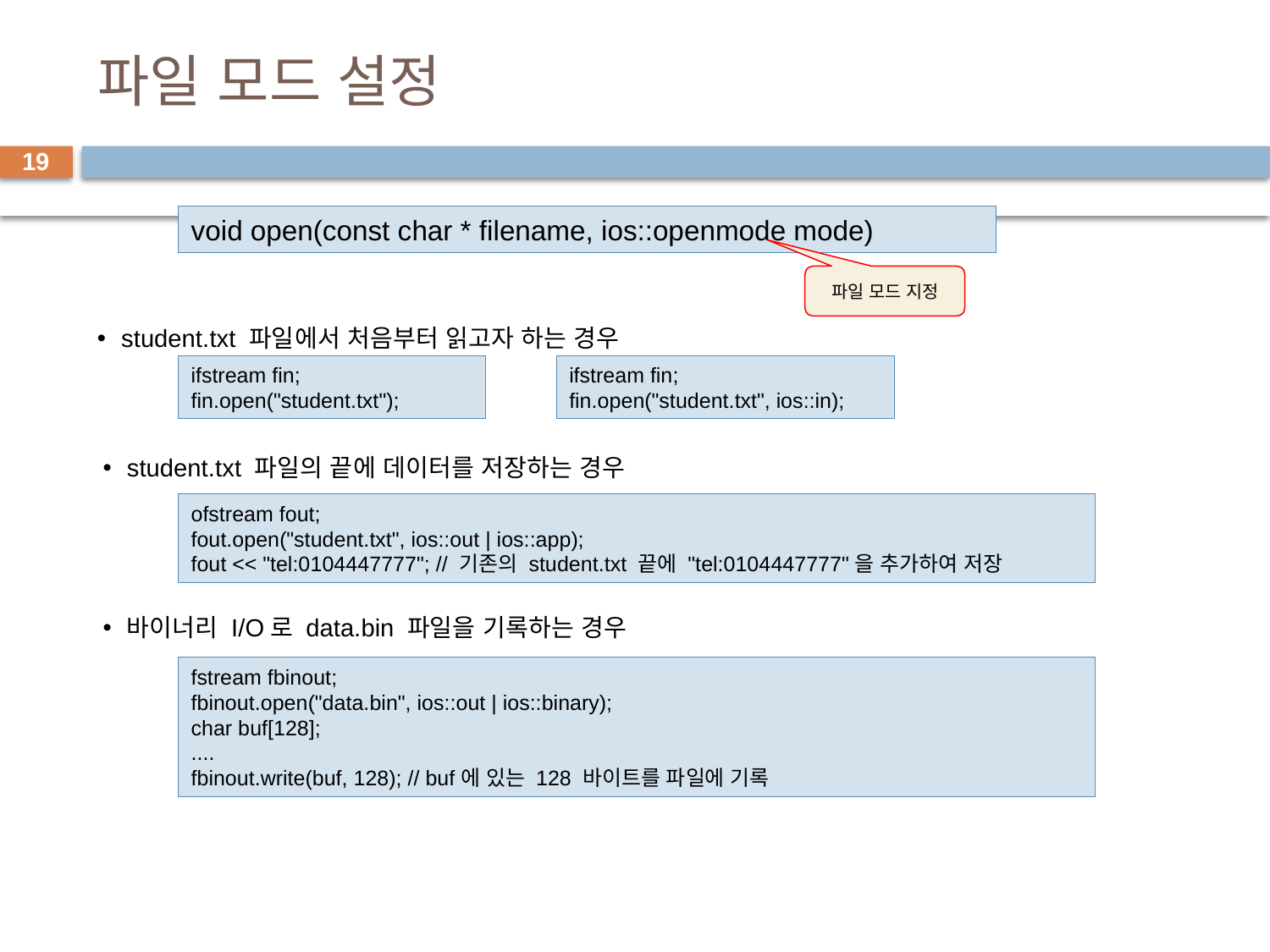

# 파일 모드 설정
19
void open(const char * filename, ios::openmode mode)
파일 모드 지정
student.txt 파일에서 처음부터 읽고자 하는 경우
ifstream fin;
fin.open("student.txt");
ifstream fin;
fin.open("student.txt", ios::in);
student.txt 파일의 끝에 데이터를 저장하는 경우
ofstream fout;
fout.open("student.txt", ios::out | ios::app);
fout << "tel:0104447777"; // 기존의 student.txt 끝에 "tel:0104447777"을 추가하여 저장
바이너리 I/O로 data.bin 파일을 기록하는 경우
fstream fbinout;
fbinout.open("data.bin", ios::out | ios::binary);
char buf[128];
....
fbinout.write(buf, 128); // buf에 있는 128 바이트를 파일에 기록